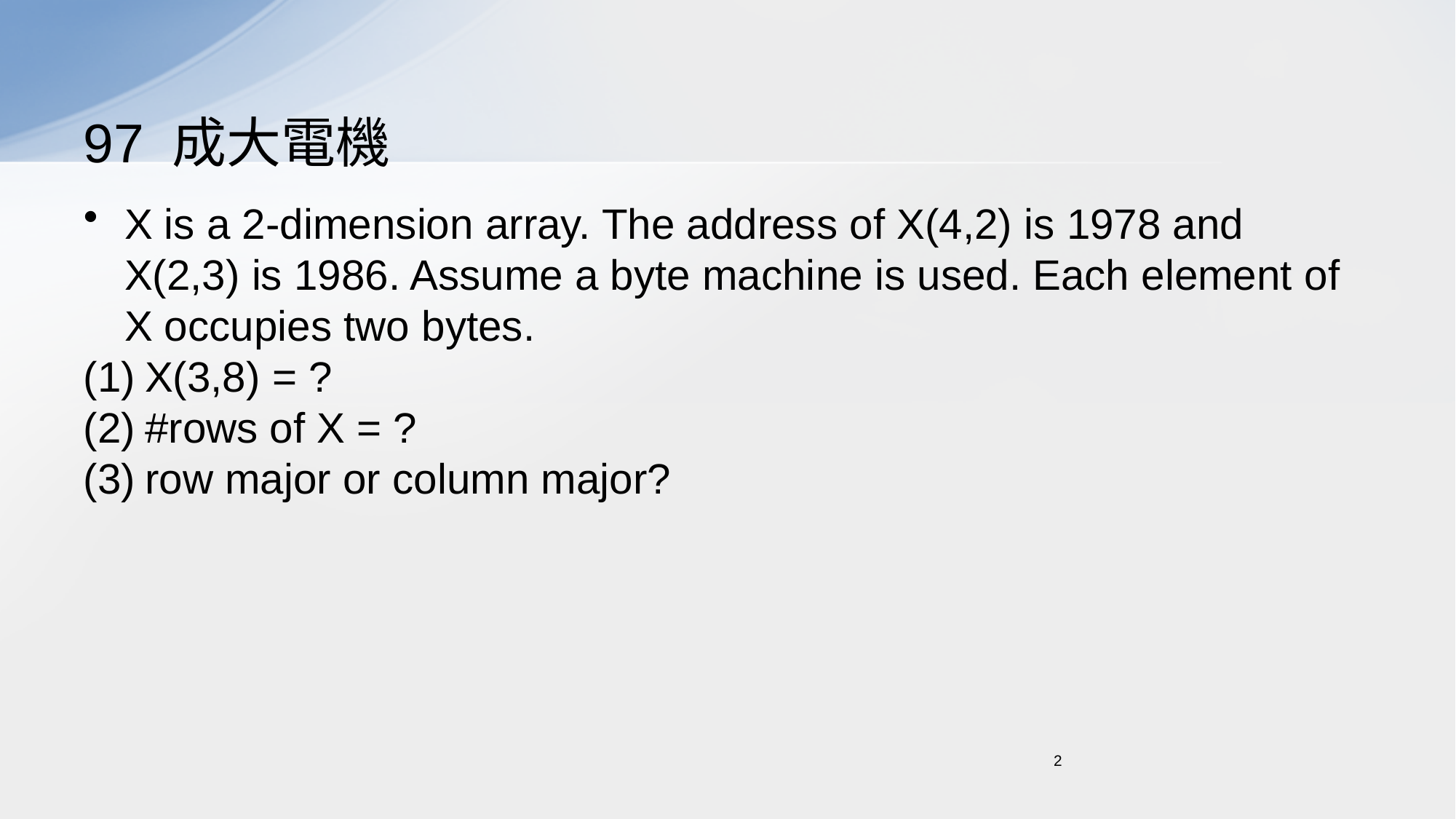

# 97 成大電機
X is a 2-dimension array. The address of X(4,2) is 1978 and X(2,3) is 1986. Assume a byte machine is used. Each element of X occupies two bytes.
X(3,8) = ?
#rows of X = ?
row major or column major?

2